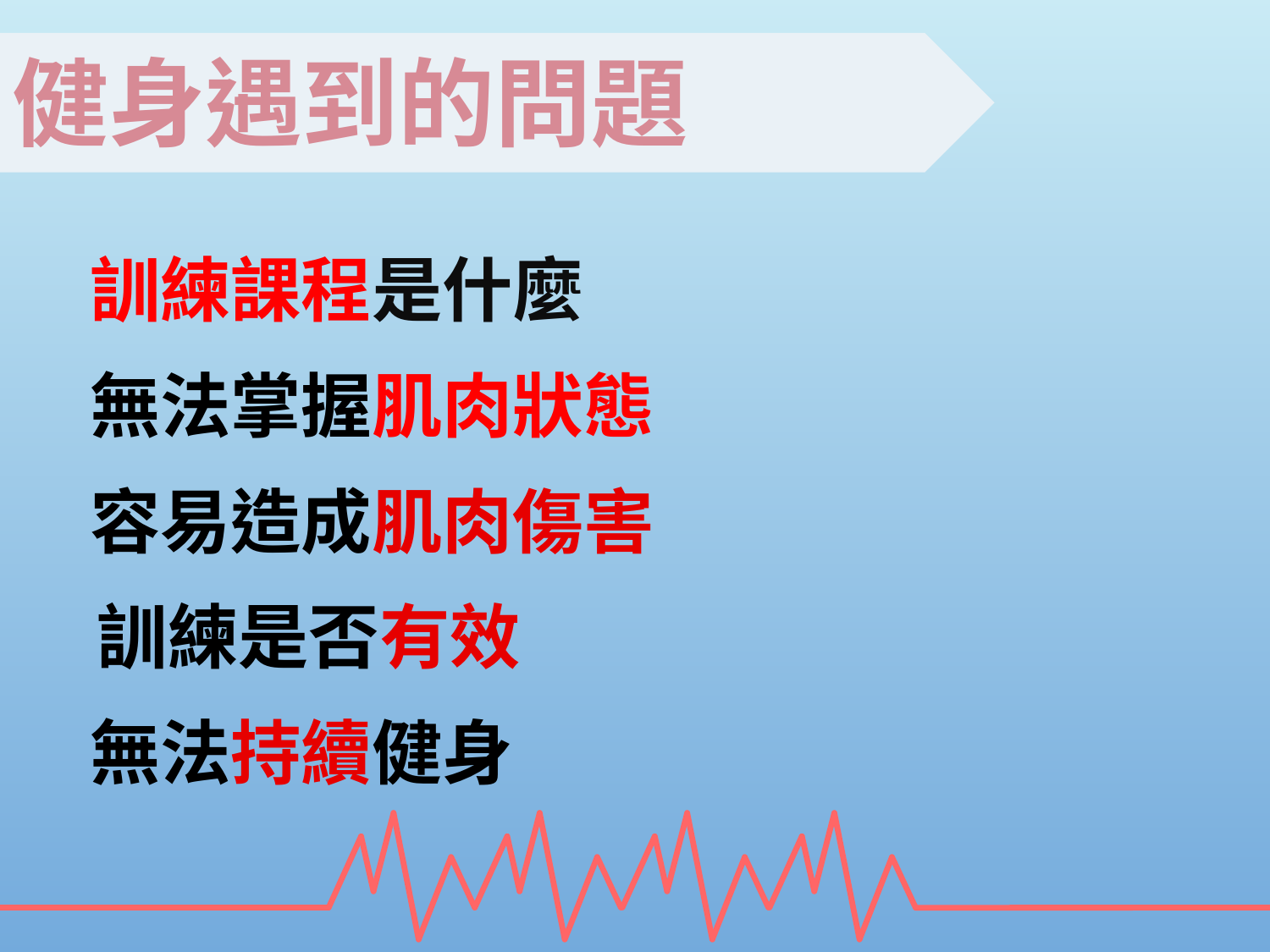

健身遇到的問題
訓練課程是什麼
無法掌握肌肉狀態
容易造成肌肉傷害
訓練是否有效
無法持續健身